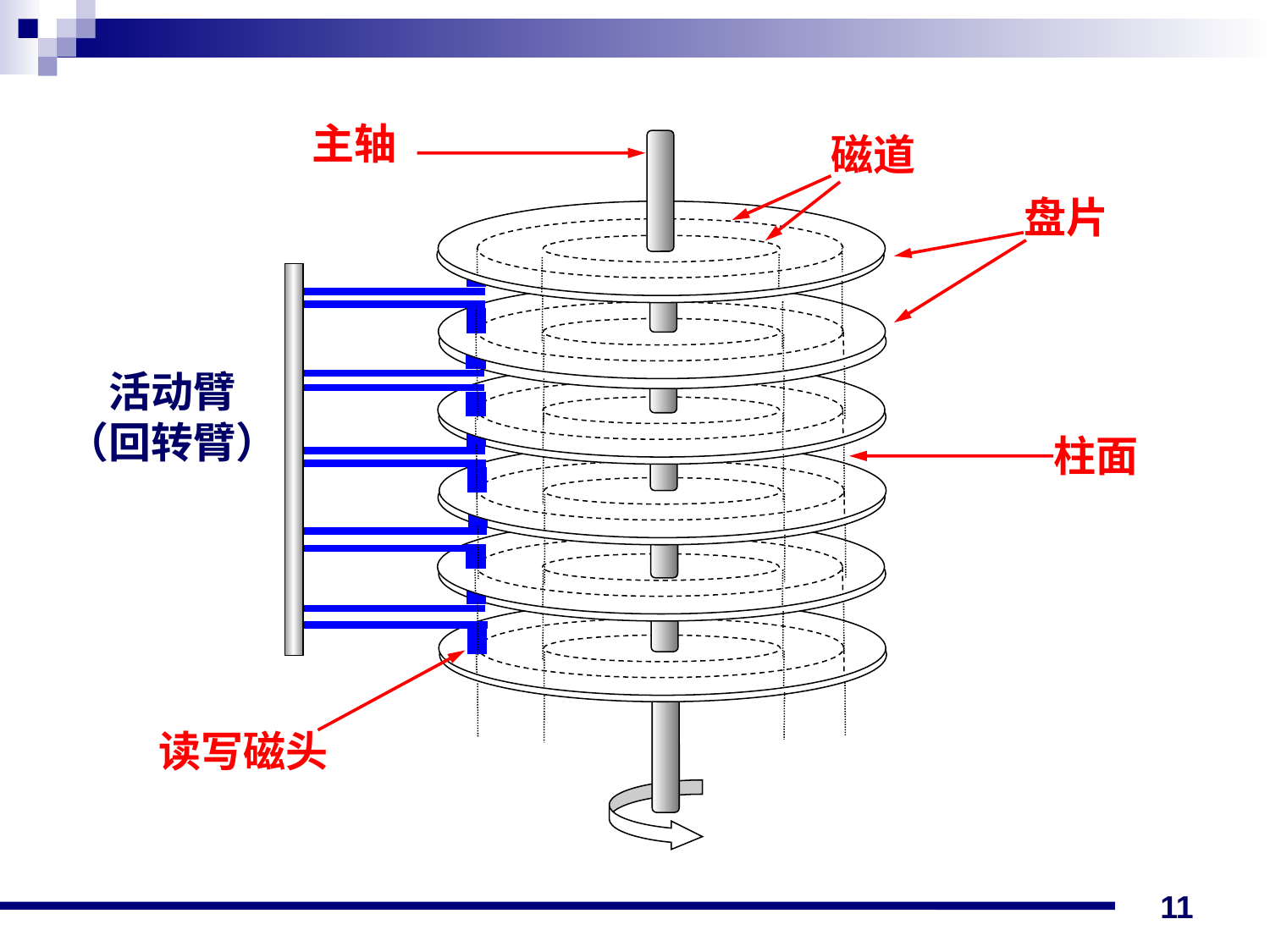

主轴
磁道

盘片

活动臂
（回转臂）
柱面

读写磁头

11